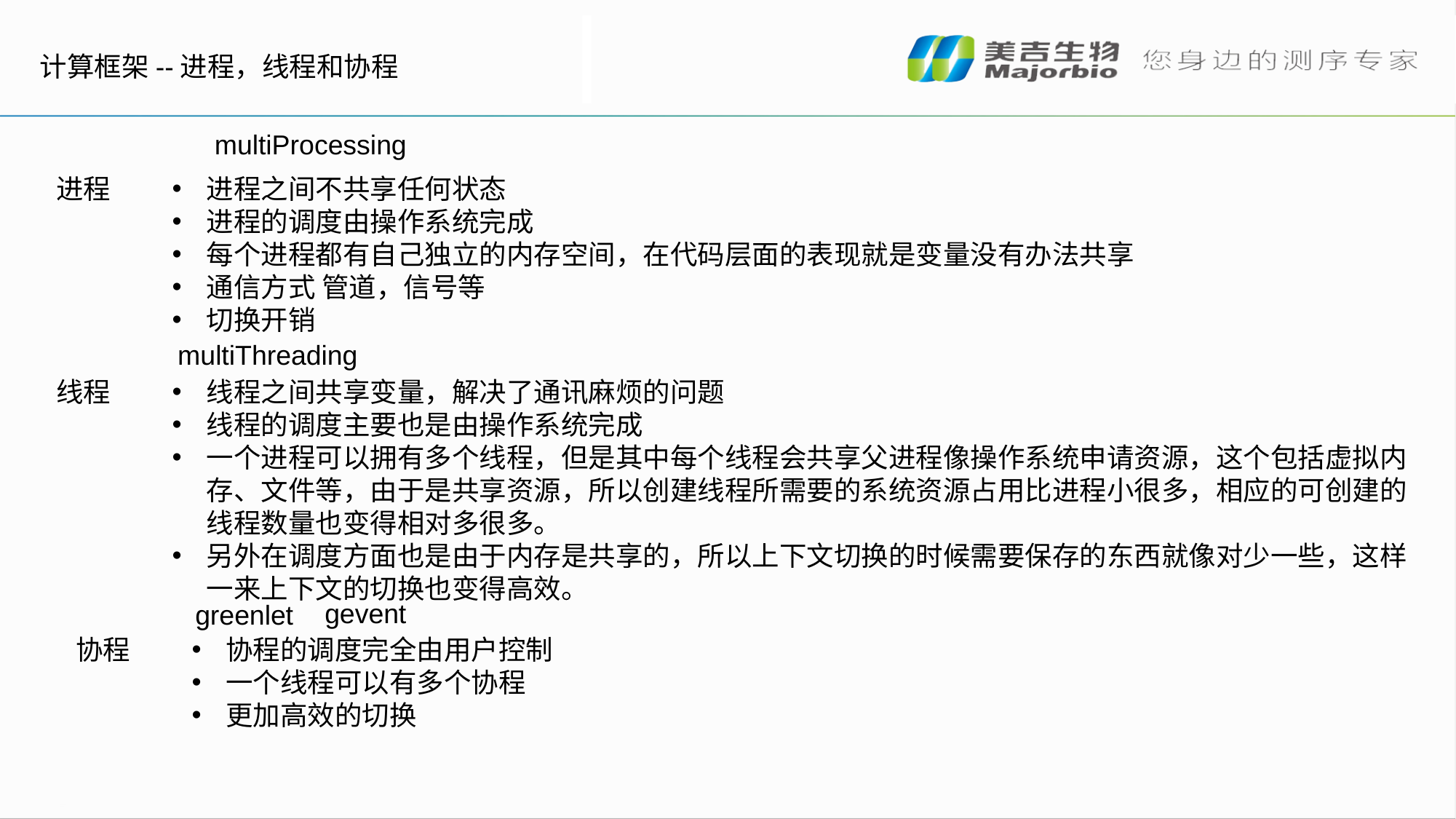

计算框架--进程，线程和协程
multiProcessing
进程
进程之间不共享任何状态
进程的调度由操作系统完成
每个进程都有自己独立的内存空间，在代码层面的表现就是变量没有办法共享
通信方式 管道，信号等
切换开销
multiThreading
线程
线程之间共享变量，解决了通讯麻烦的问题
线程的调度主要也是由操作系统完成
一个进程可以拥有多个线程，但是其中每个线程会共享父进程像操作系统申请资源，这个包括虚拟内存、文件等，由于是共享资源，所以创建线程所需要的系统资源占用比进程小很多，相应的可创建的线程数量也变得相对多很多。
另外在调度方面也是由于内存是共享的，所以上下文切换的时候需要保存的东西就像对少一些，这样一来上下文的切换也变得高效。
gevent
greenlet
协程
协程的调度完全由用户控制
一个线程可以有多个协程
更加高效的切换